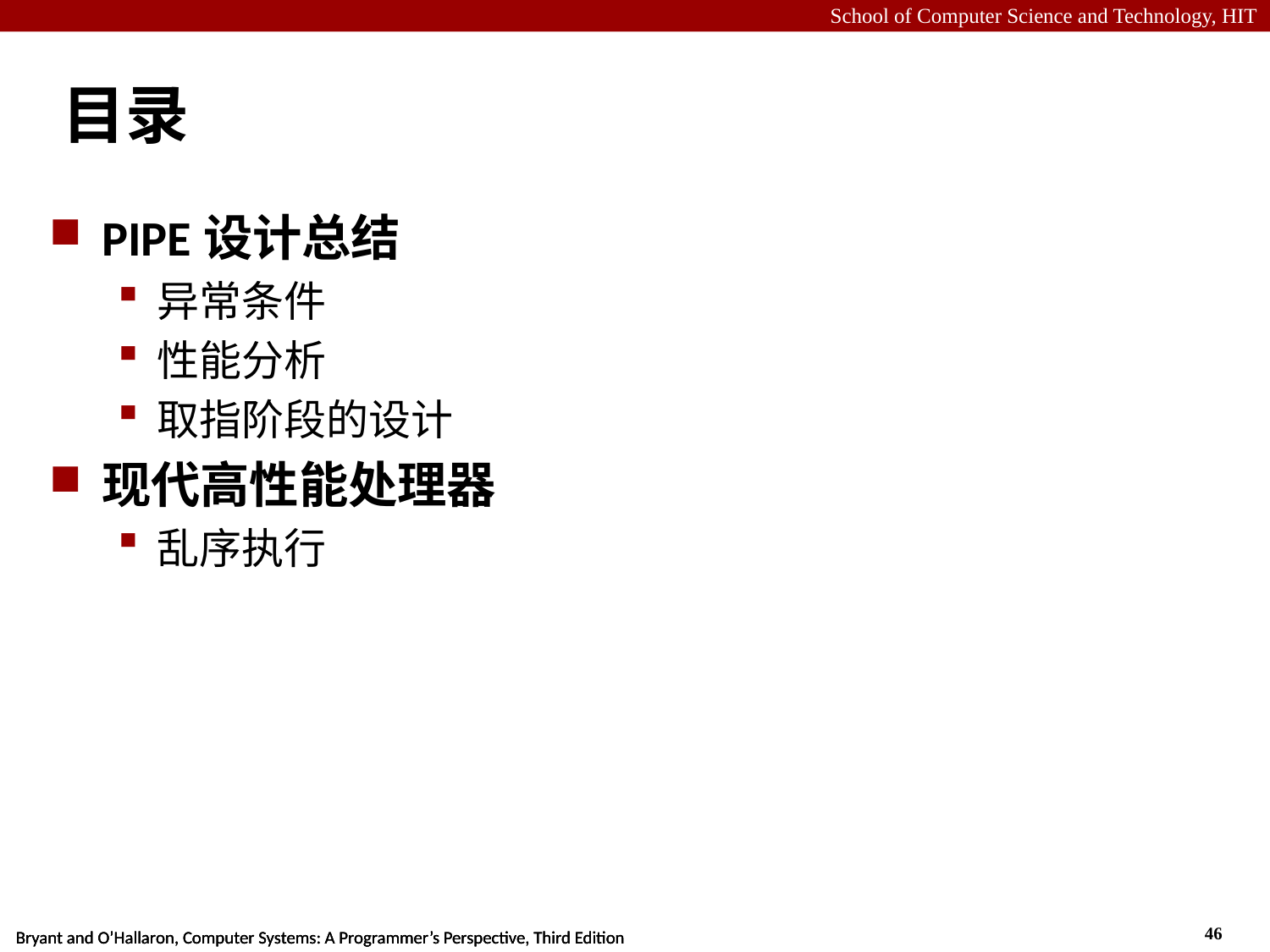

# 目录
PIPE设计总结
异常条件
性能分析
取指阶段的设计
现代高性能处理器
乱序执行